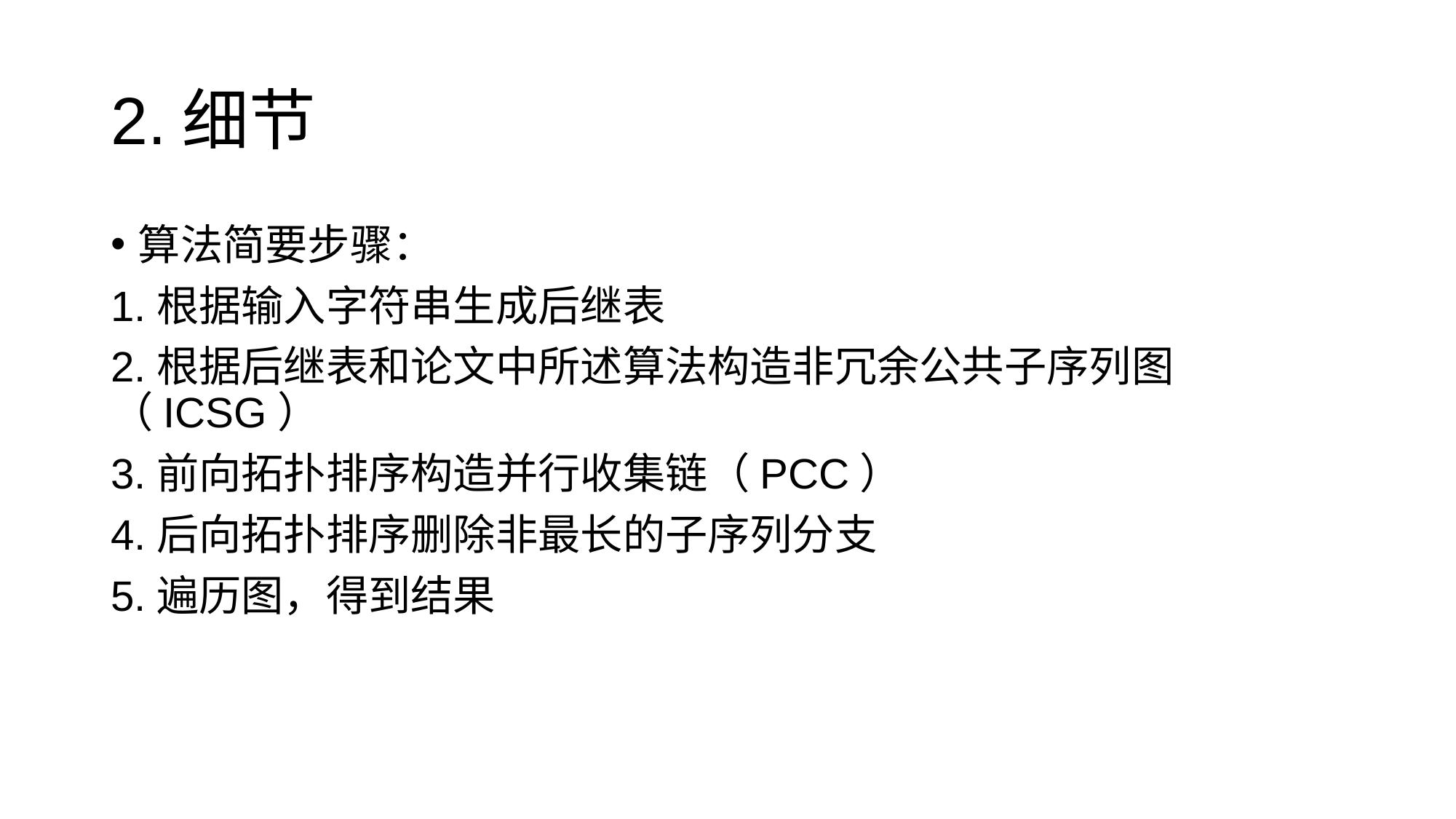

# 2.细节
算法简要步骤：
1.根据输入字符串生成后继表
2.根据后继表和论文中所述算法构造非冗余公共子序列图（ICSG）
3.前向拓扑排序构造并行收集链（PCC）
4.后向拓扑排序删除非最长的子序列分支
5.遍历图，得到结果